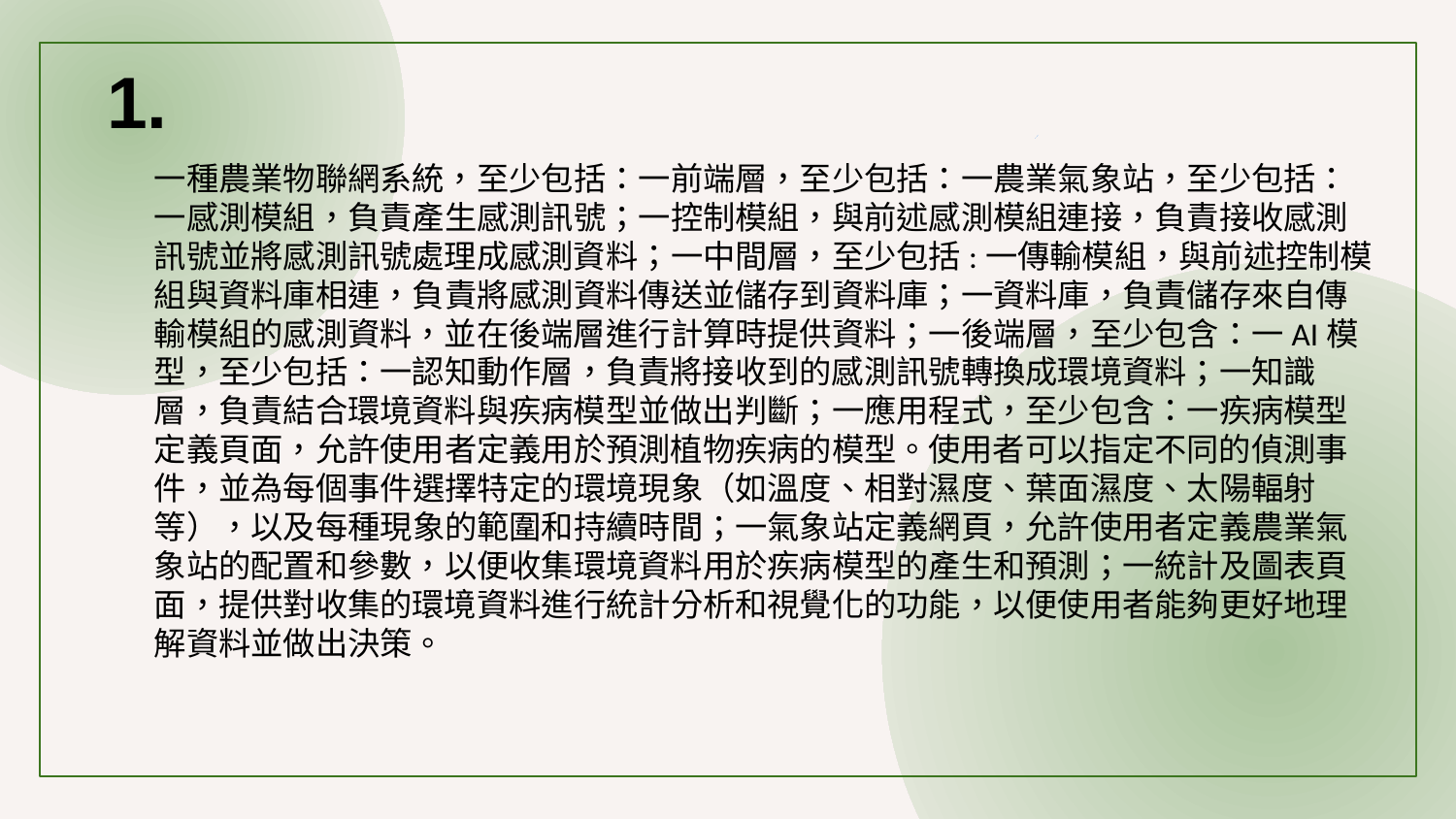

1.

一種農業物聯網系統，至少包括：一前端層，至少包括：一農業氣象站，至少包括：一感測模組，負責產生感測訊號；一控制模組，與前述感測模組連接，負責接收感測訊號並將感測訊號處理成感測資料；一中間層，至少包括:一傳輸模組，與前述控制模組與資料庫相連，負責將感測資料傳送並儲存到資料庫；一資料庫，負責儲存來自傳輸模組的感測資料，並在後端層進行計算時提供資料；一後端層，至少包含：一AI模型，至少包括：一認知動作層，負責將接收到的感測訊號轉換成環境資料；一知識層，負責結合環境資料與疾病模型並做出判斷；一應用程式，至少包含：一疾病模型定義頁面，允許使用者定義用於預測植物疾病的模型。使用者可以指定不同的偵測事件，並為每個事件選擇特定的環境現象（如溫度、相對濕度、葉面濕度、太陽輻射等），以及每種現象的範圍和持續時間；一氣象站定義網頁，允許使用者定義農業氣象站的配置和參數，以便收集環境資料用於疾病模型的產生和預測；一統計及圖表頁面，提供對收集的環境資料進行統計分析和視覺化的功能，以便使用者能夠更好地理解資料並做出決策。